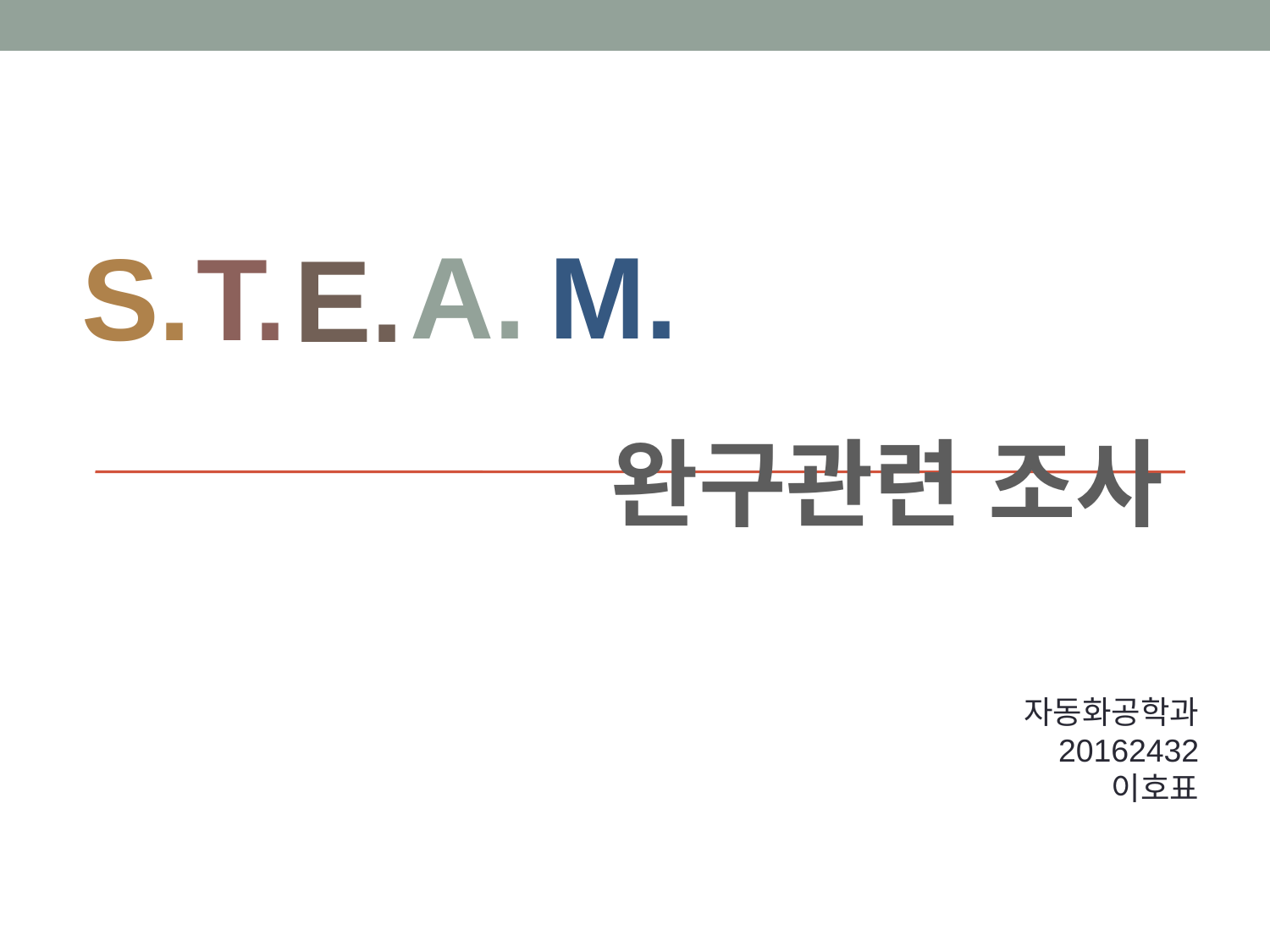

A.
M.
S.
T.
E.
완구관련 조사
자동화공학과
20162432
이호표